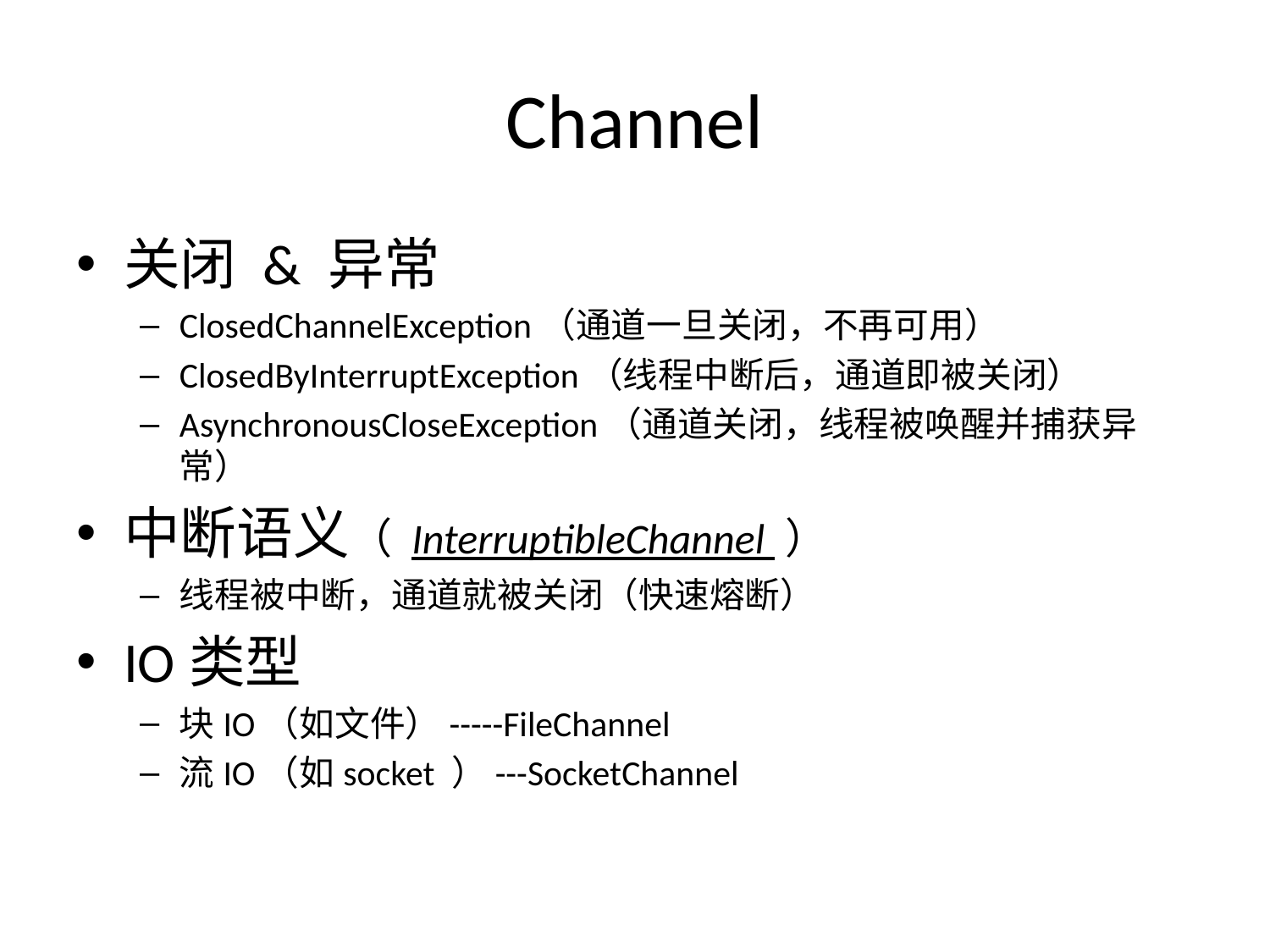

# Channel
关闭 & 异常
ClosedChannelException（通道一旦关闭，不再可用）
ClosedByInterruptException（线程中断后，通道即被关闭）
AsynchronousCloseException（通道关闭，线程被唤醒并捕获异常）
中断语义（ InterruptibleChannel ）
线程被中断，通道就被关闭（快速熔断）
IO类型
块IO（如文件）-----FileChannel
流IO（如socket ）---SocketChannel